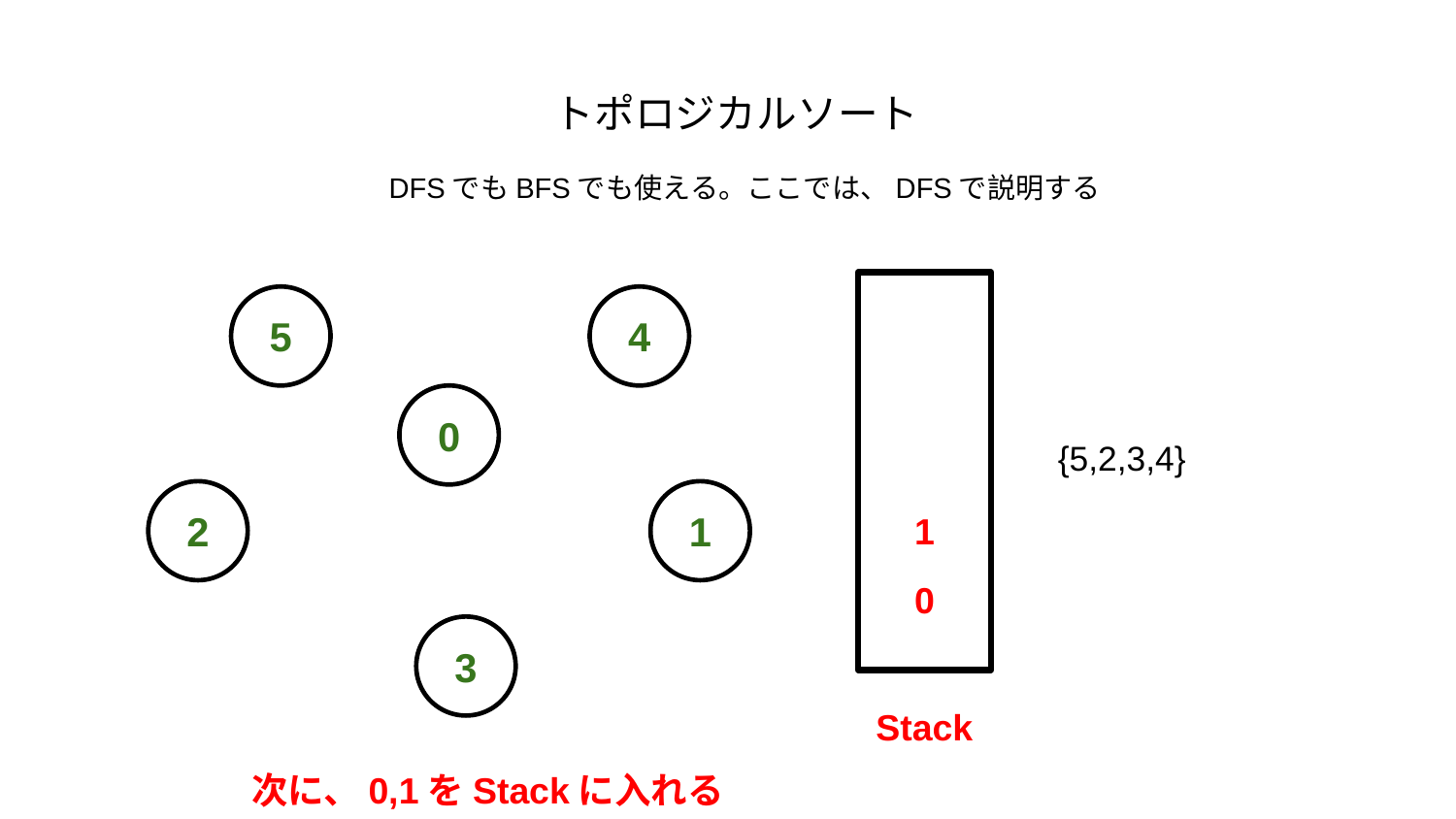

トポロジカルソート
DFSでもBFSでも使える。ここでは、DFSで説明する

5
4
0
{5,2,3,4}
2
1
1
0
3
Stack
次に、0,1をStackに入れる